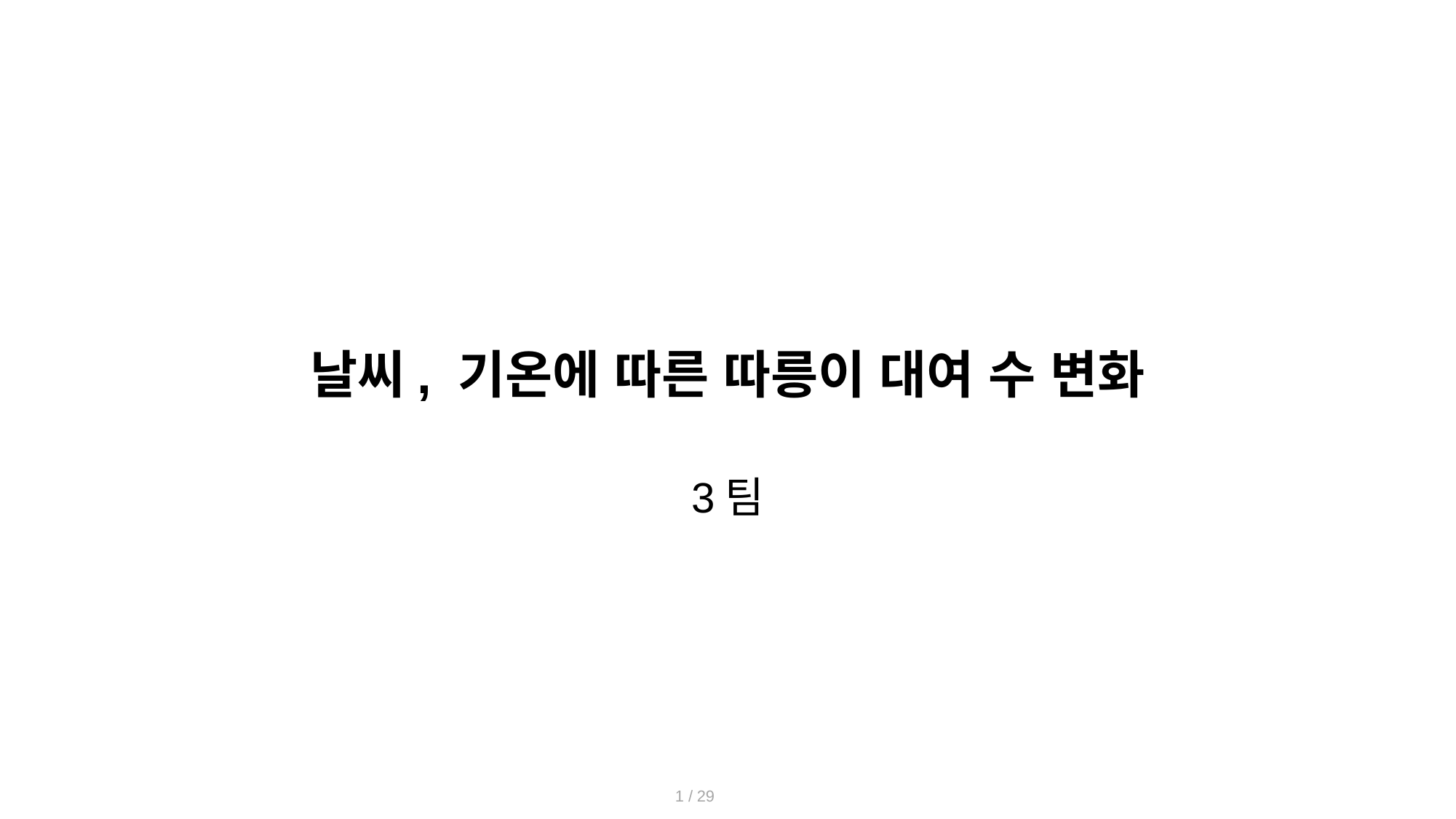

# 날씨, 기온에 따른 따릉이 대여 수 변화
3팀